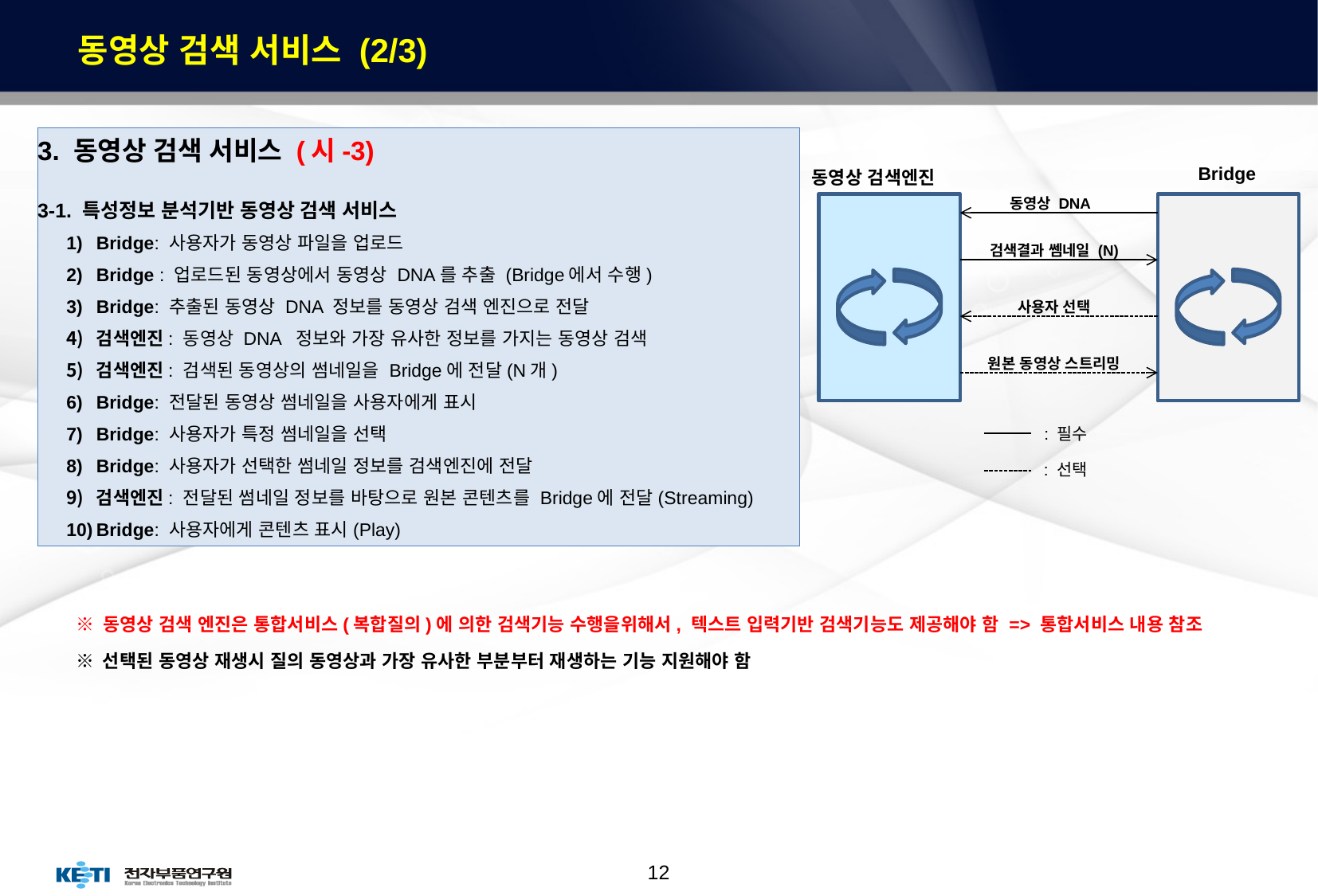

# 동영상 검색 서비스 (2/3)
 스마트 자산 관리 시스템을 적용한 관광 정보 검색 서비스
3. 동영상 검색 서비스 (시-3)

3-1. 특성정보 분석기반 동영상 검색 서비스
Bridge: 사용자가 동영상 파일을 업로드
Bridge : 업로드된 동영상에서 동영상 DNA를 추출 (Bridge에서 수행)
Bridge: 추출된 동영상 DNA 정보를 동영상 검색 엔진으로 전달
검색엔진: 동영상 DNA  정보와 가장 유사한 정보를 가지는 동영상 검색
검색엔진: 검색된 동영상의 썸네일을 Bridge에 전달(N개)
Bridge: 전달된 동영상 썸네일을 사용자에게 표시
Bridge: 사용자가 특정 썸네일을 선택
Bridge: 사용자가 선택한 썸네일 정보를 검색엔진에 전달
검색엔진: 전달된 썸네일 정보를 바탕으로 원본 콘텐츠를 Bridge에 전달(Streaming)
Bridge: 사용자에게 콘텐츠 표시(Play)
Bridge
동영상 검색엔진

동영상 DNA

검색결과 쎔네일 (N)

사용자 선택
원본 동영상 스트리밍
: 필수
: 선택
※ 동영상 검색 엔진은 통합서비스(복합질의)에 의한 검색기능 수행을위해서, 텍스트 입력기반 검색기능도 제공해야 함 => 통합서비스 내용 참조
※ 선택된 동영상 재생시 질의 동영상과 가장 유사한 부분부터 재생하는 기능 지원해야 함